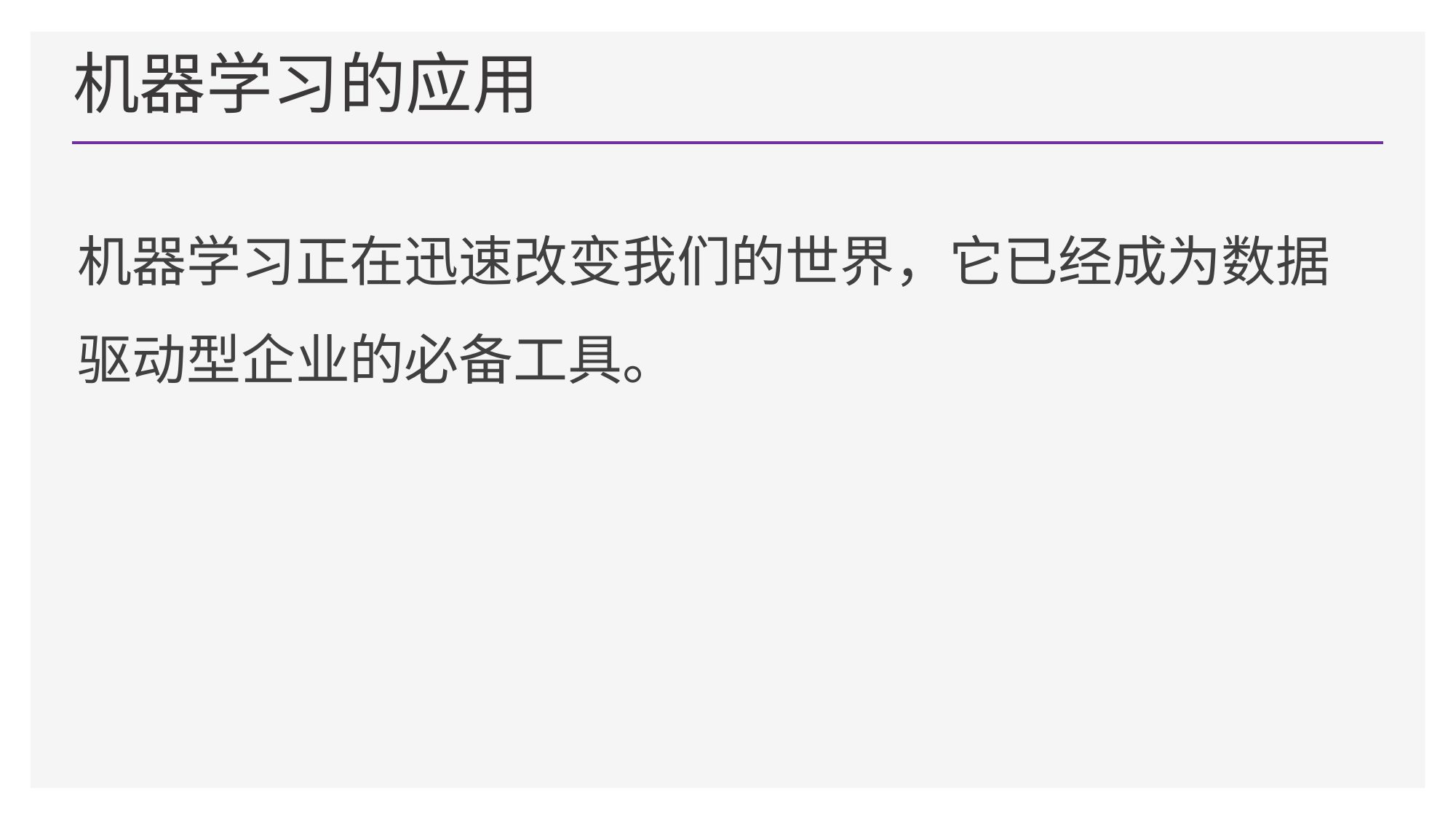

机器学习的应用
机器学习正在迅速改变我们的世界，它已经成为数据 驱动型企业的必备工具。